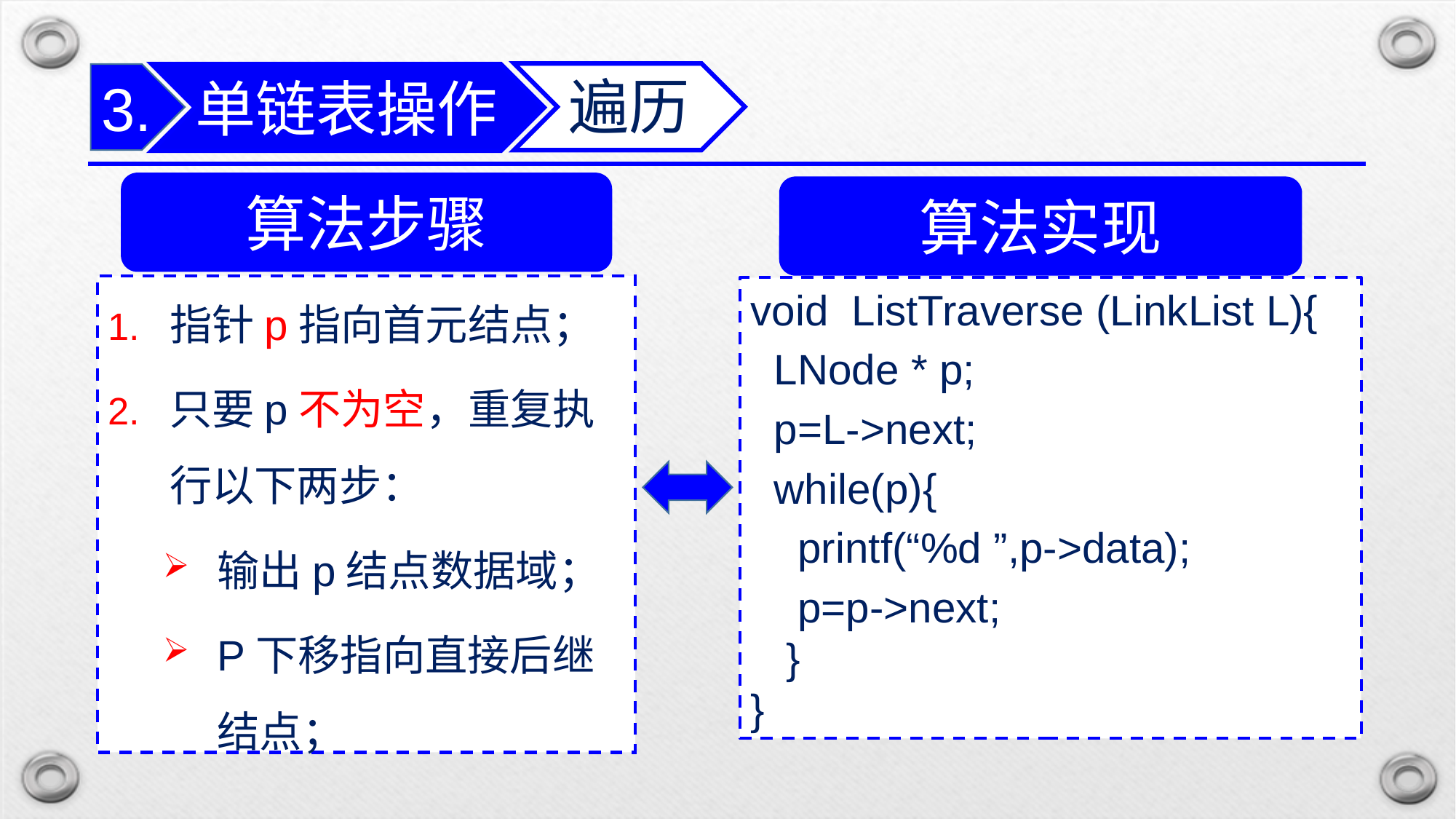

单链表操作

遍历
3.
算法步骤
算法实现
指针p指向首元结点；
只要p不为空，重复执行以下两步：
输出p结点数据域；
P下移指向直接后继结点；
void  ListTraverse (LinkList L){
  LNode * p;
  p=L->next;
  while(p){
    printf(“%d ”,p->data);
    p=p->next;
   }
}